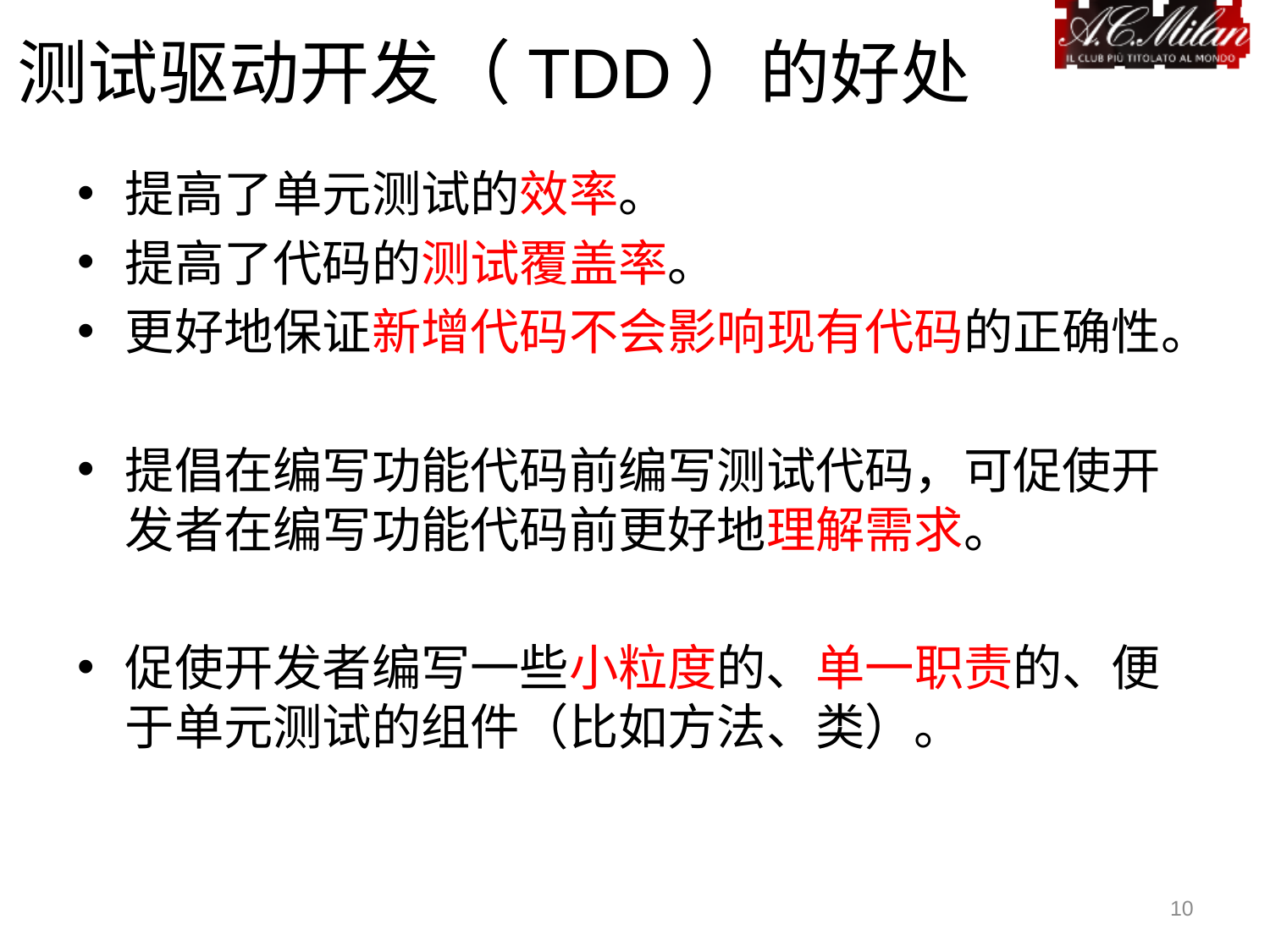

# 测试驱动开发（TDD）的好处
提高了单元测试的效率。
提高了代码的测试覆盖率。
更好地保证新增代码不会影响现有代码的正确性。

提倡在编写功能代码前编写测试代码，可促使开发者在编写功能代码前更好地理解需求。

促使开发者编写一些小粒度的、单一职责的、便于单元测试的组件（比如方法、类）。
10